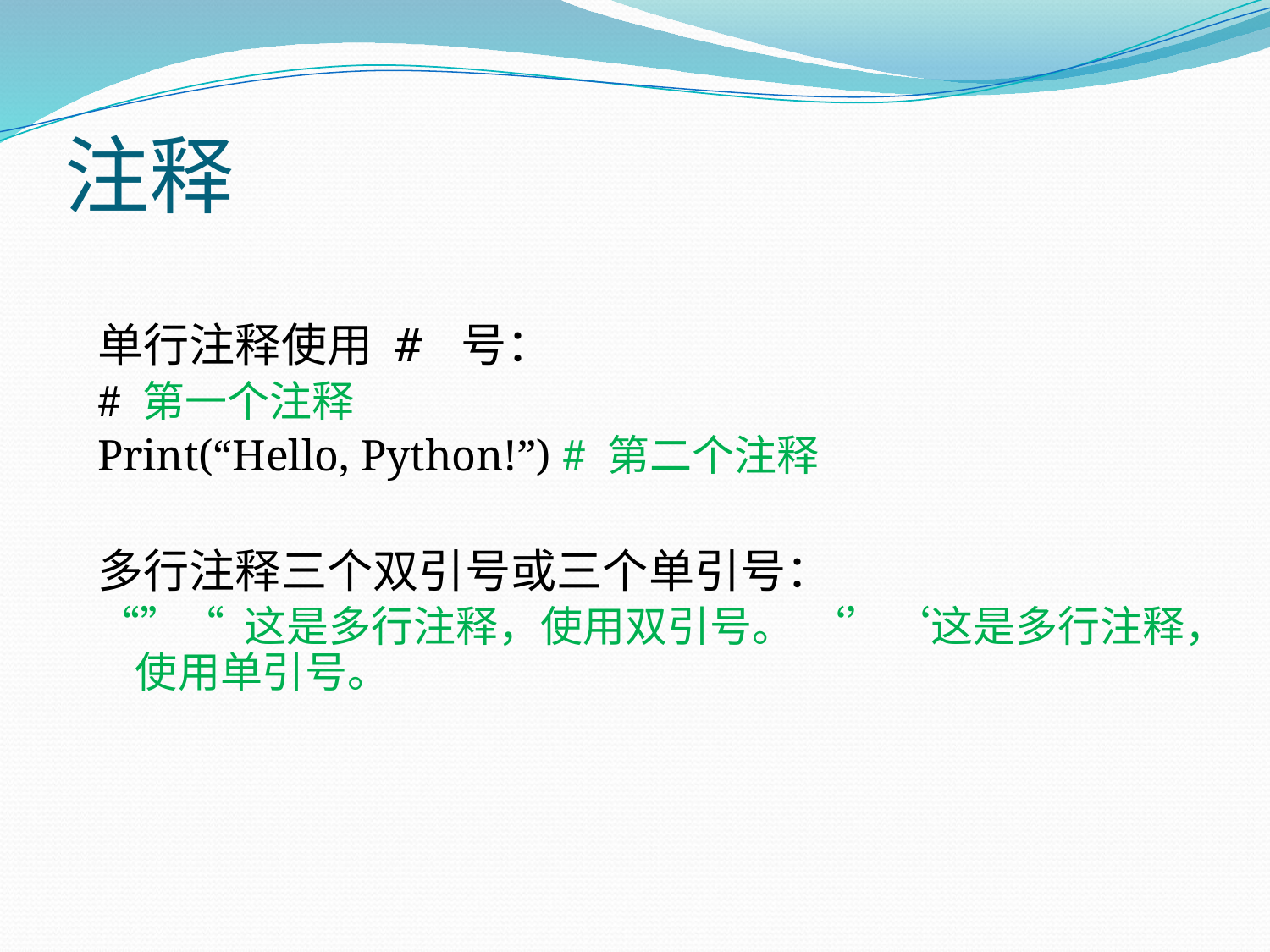

# 注释
单行注释使用 # 号：
# 第一个注释
Print(“Hello, Python!”) # 第二个注释

多行注释三个双引号或三个单引号：
“”“ 这是多行注释，使用双引号。 ‘’‘这是多行注释，使用单引号。